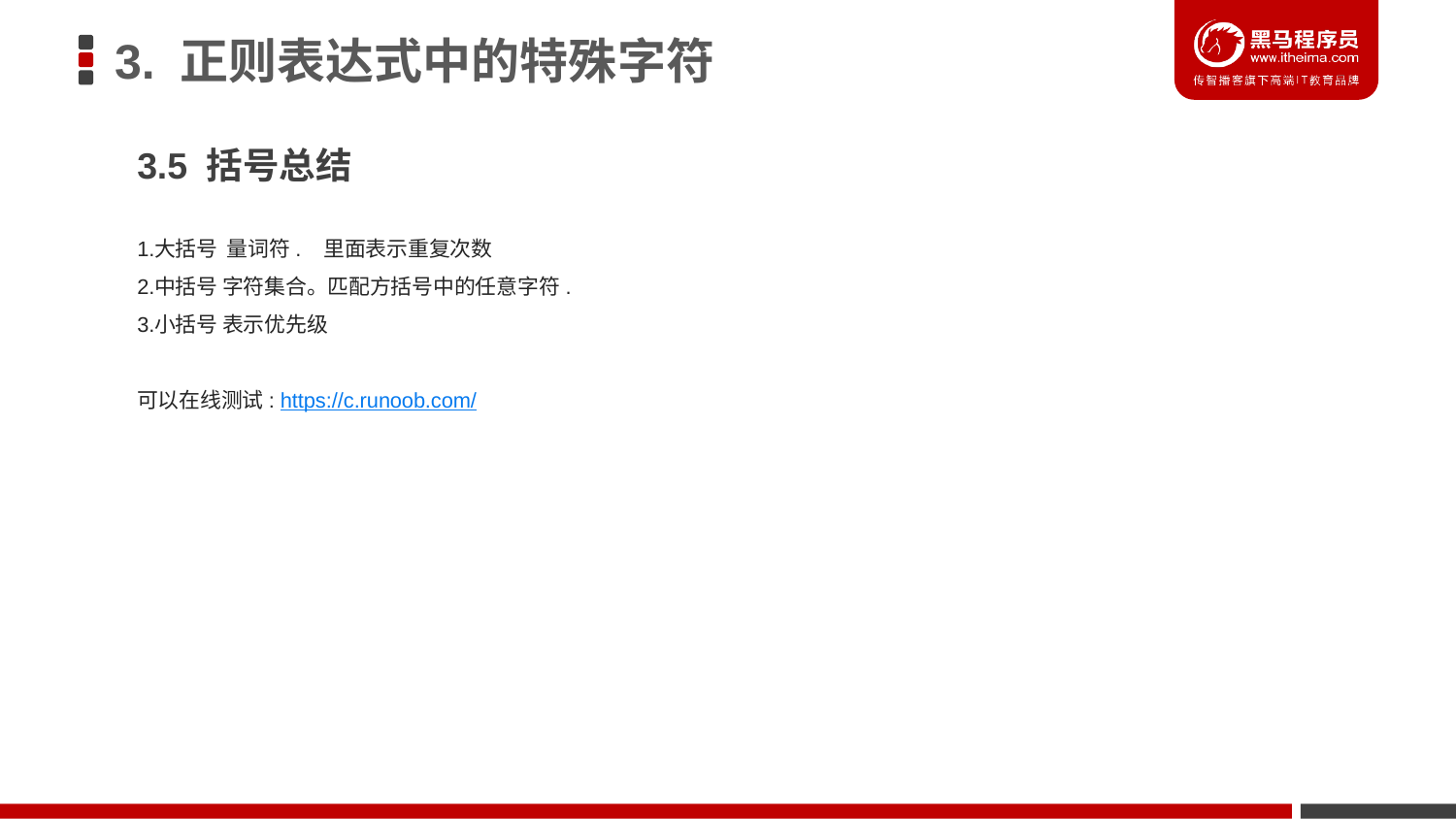

# 3. 正则表达式中的特殊字符
3.5 括号总结
大括号  量词符.   里面表示重复次数
中括号 字符集合。匹配方括号中的任意字符.
小括号 表示优先级

可以在线测试: https://c.runoob.com/